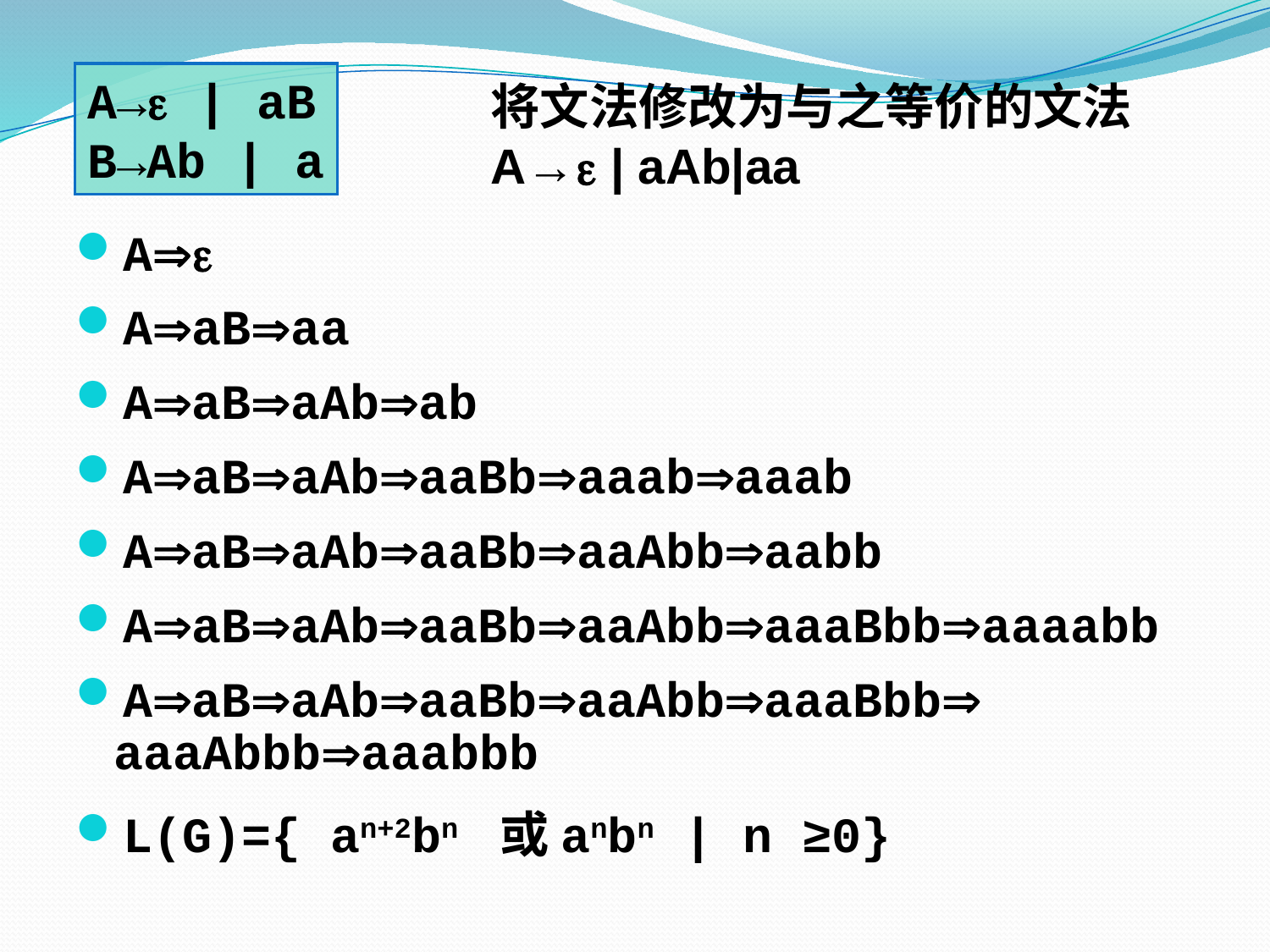

A→ε | aB
B→Ab | a
将文法修改为与之等价的文法
A→ε | aAb|aa
A⇒ε
A⇒aB⇒aa
A⇒aB⇒aAb⇒ab
A⇒aB⇒aAb⇒aaBb⇒aaab⇒aaab
A⇒aB⇒aAb⇒aaBb⇒aaAbb⇒aabb
A⇒aB⇒aAb⇒aaBb⇒aaAbb⇒aaaBbb⇒aaaabb
A⇒aB⇒aAb⇒aaBb⇒aaAbb⇒aaaBbb⇒
aaaAbbb⇒aaabbb
L(G)={ an+2bn 或anbn | n ≥0}